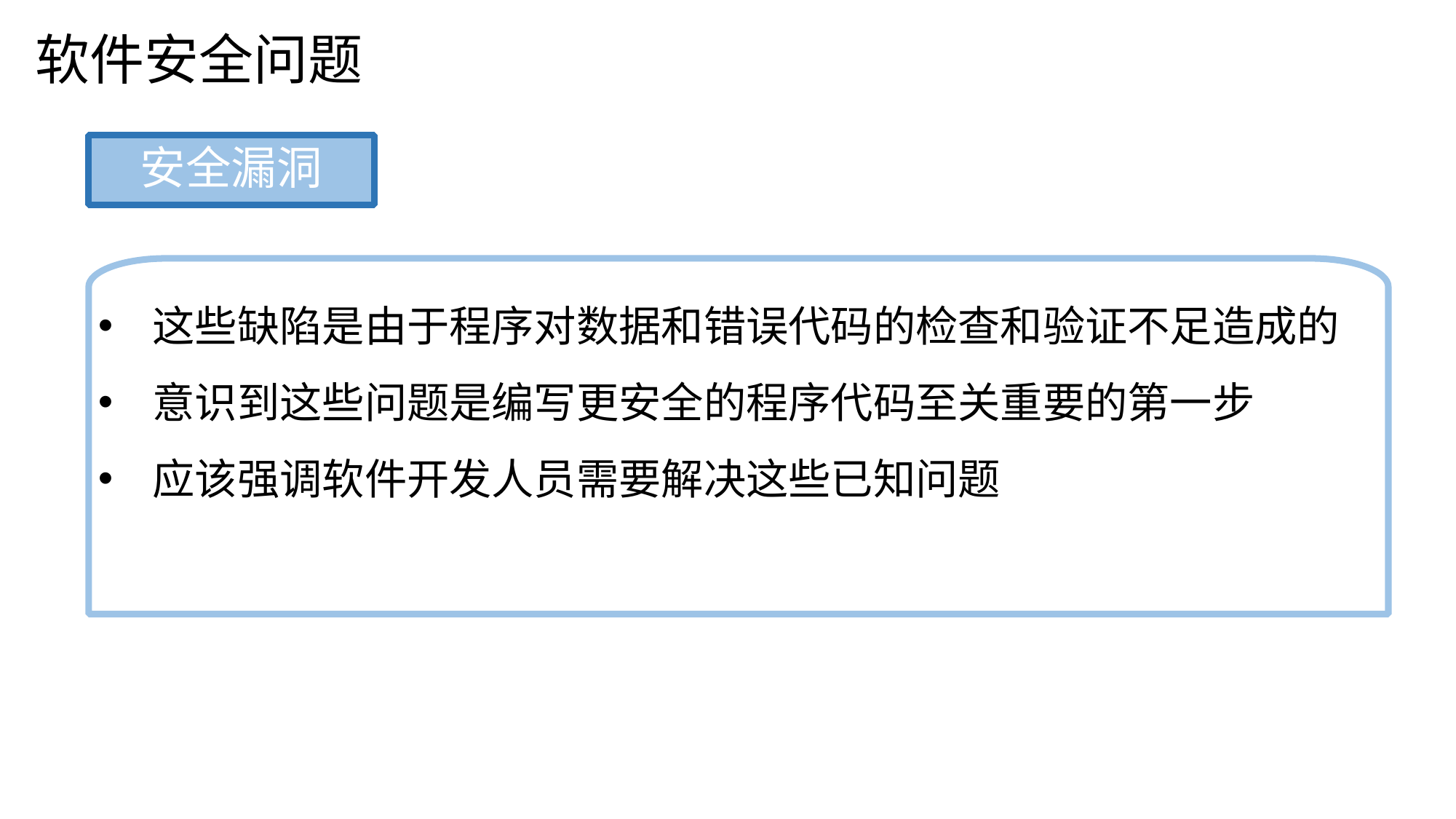

软件安全问题

安全漏洞
这些缺陷是由于程序对数据和错误代码的检查和验证不足造成的
意识到这些问题是编写更安全的程序代码至关重要的第一步
应该强调软件开发人员需要解决这些已知问题